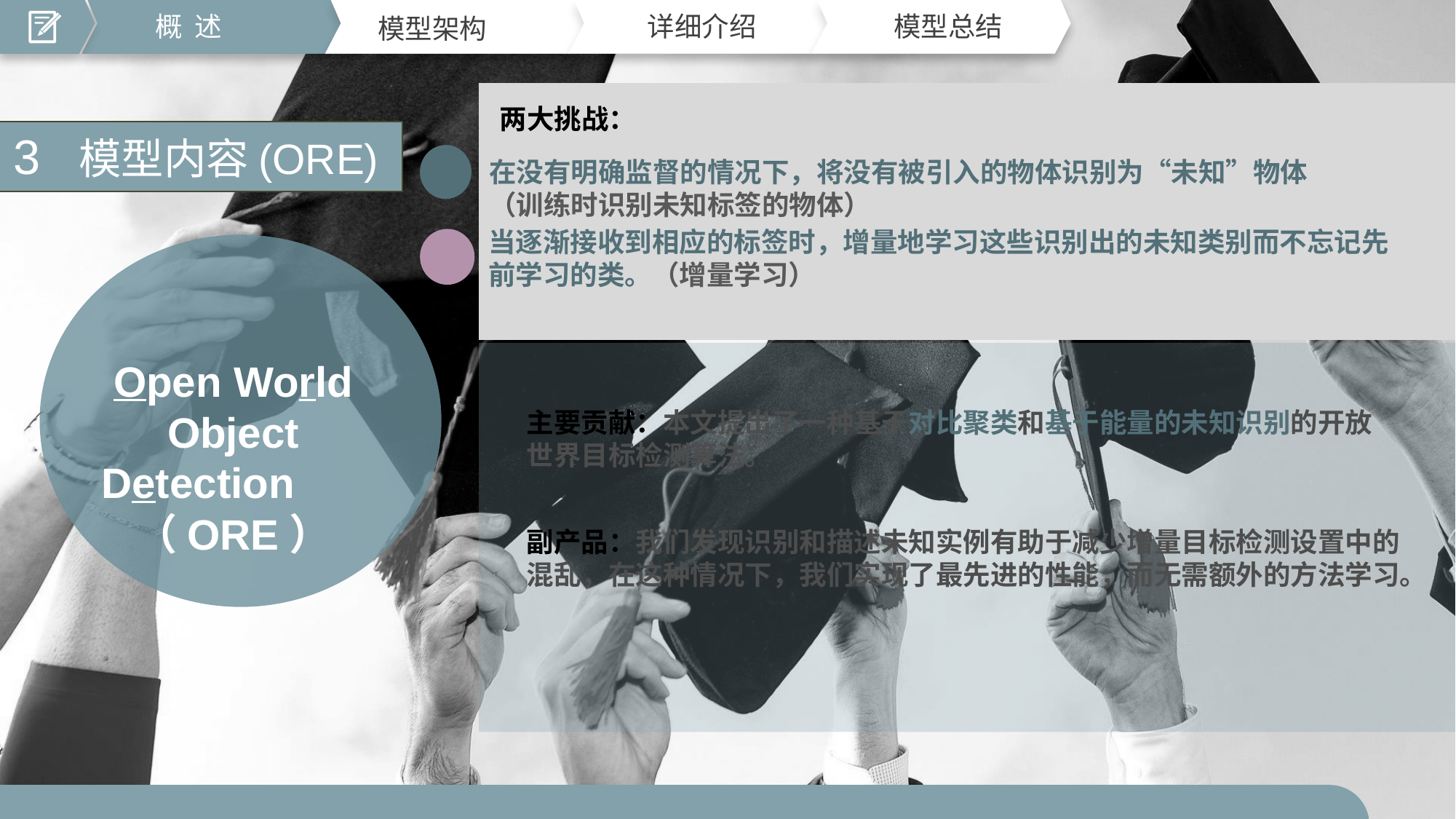

模型概述
概  述
Unet网络
详细介绍
训练和结果
模型总结
模型架构
模型架构

两大挑战：
3  模型内容(ORE)

在没有明确监督的情况下，将没有被引入的物体识别为“未知”物体（训练时识别未知标签的物体）
当逐渐接收到相应的标签时，增量地学习这些识别出的未知类别而不忘记先前学习的类。（增量学习）

Open World Object Detection       （ORE）
主要贡献：本文提出了一种基于对比聚类和基于能量的未知识别的开放世界目标检测算法。
副产品：我们发现识别和描述未知实例有助于减少增量目标检测设置中的混乱，在这种情况下，我们实现了最先进的性能，而无需额外的方法学习。